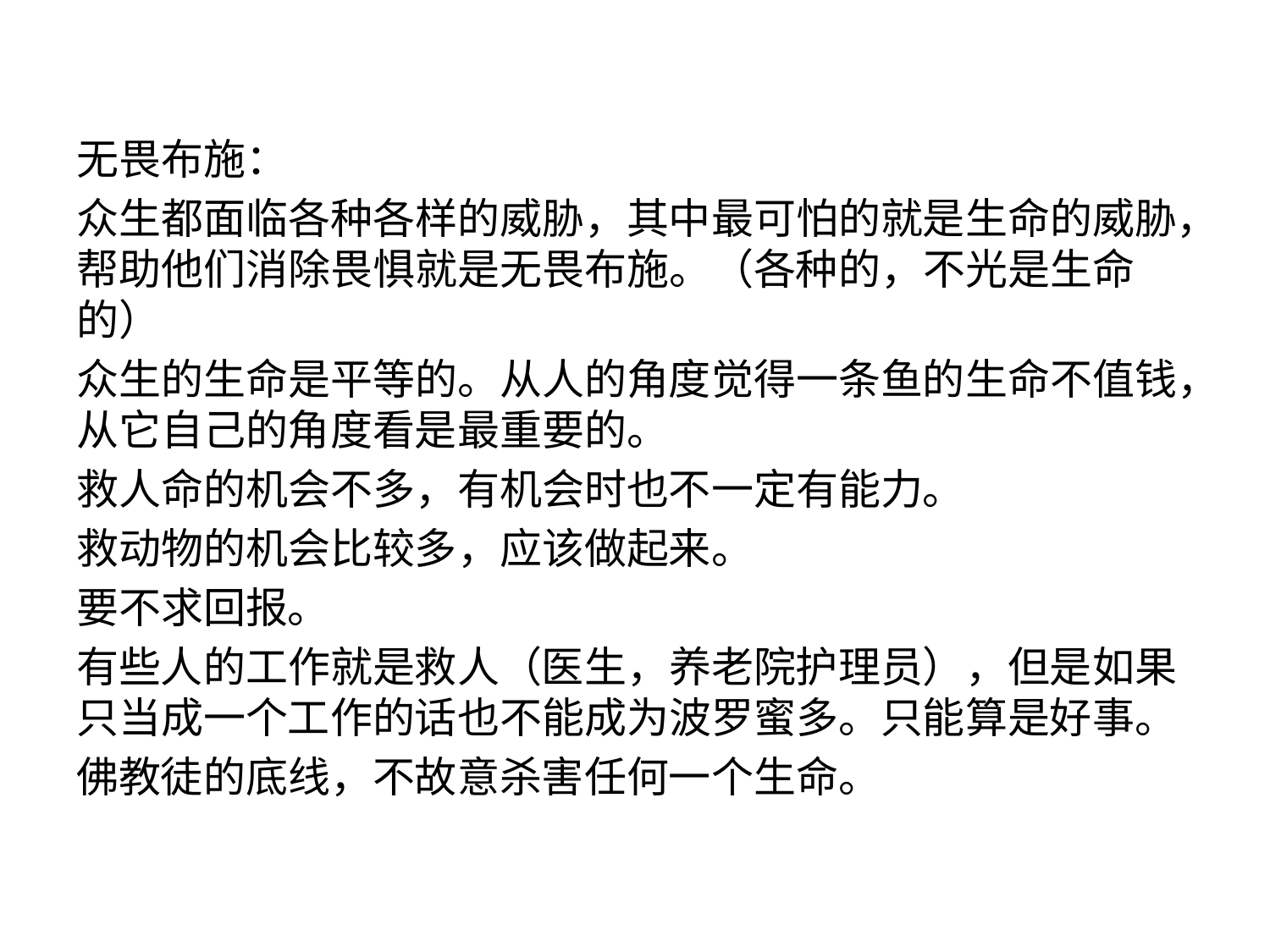

#
无畏布施：
众生都面临各种各样的威胁，其中最可怕的就是生命的威胁，帮助他们消除畏惧就是无畏布施。（各种的，不光是生命的）
众生的生命是平等的。从人的角度觉得一条鱼的生命不值钱，从它自己的角度看是最重要的。
救人命的机会不多，有机会时也不一定有能力。
救动物的机会比较多，应该做起来。
要不求回报。
有些人的工作就是救人（医生，养老院护理员），但是如果只当成一个工作的话也不能成为波罗蜜多。只能算是好事。
佛教徒的底线，不故意杀害任何一个生命。